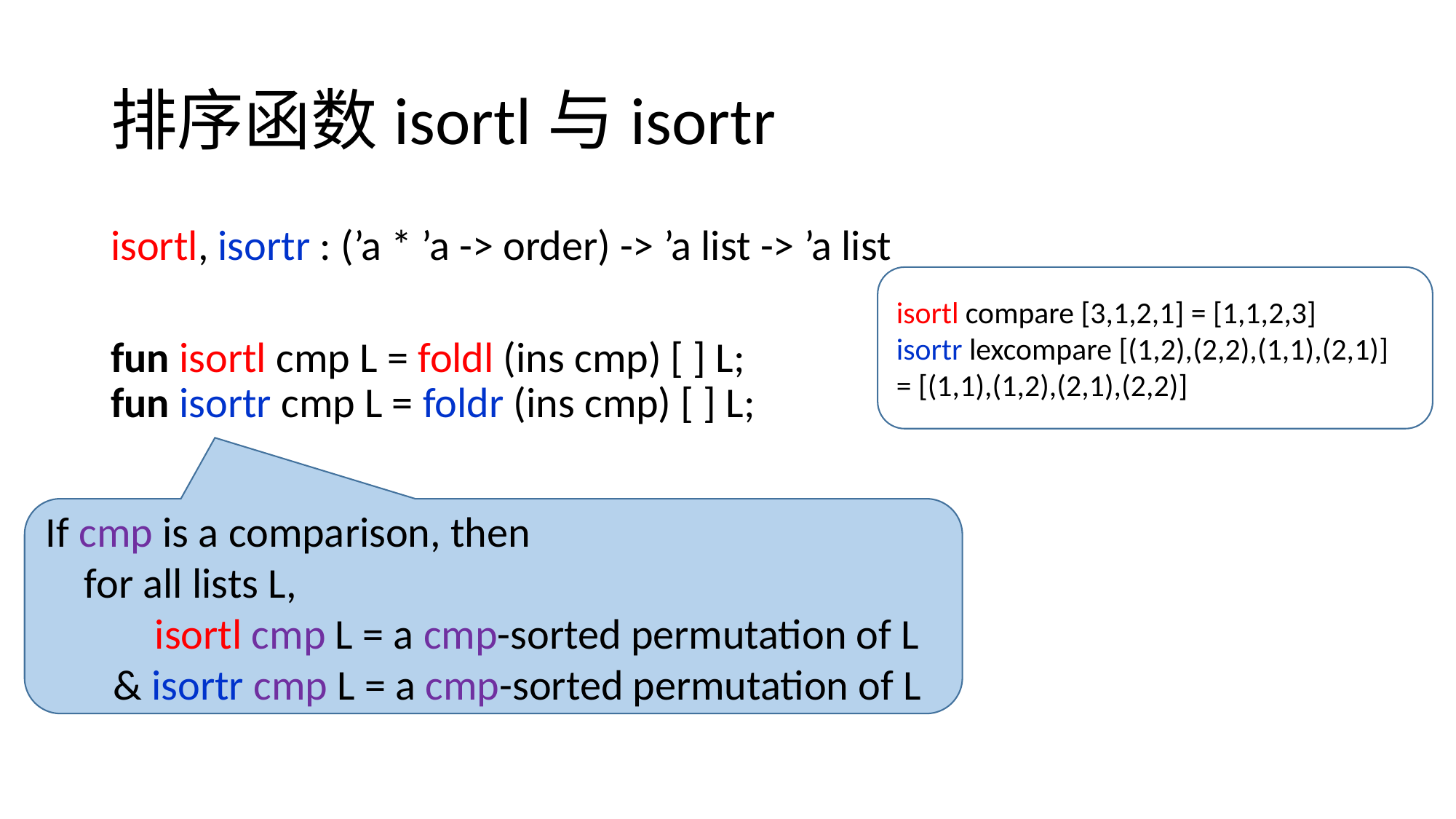

# 排序函数isortl与isortr
isortl, isortr : (’a * ’a -> order) -> ’a list -> ’a list
fun isortl cmp L = foldl (ins cmp) [ ] L;
fun isortr cmp L = foldr (ins cmp) [ ] L;
isortl compare [3,1,2,1] = [1,1,2,3]
isortr lexcompare [(1,2),(2,2),(1,1),(2,1)]
= [(1,1),(1,2),(2,1),(2,2)]
If cmp is a comparison, then
    for all lists L,
	isortl cmp L = a cmp-sorted permutation of L
       & isortr cmp L = a cmp-sorted permutation of L